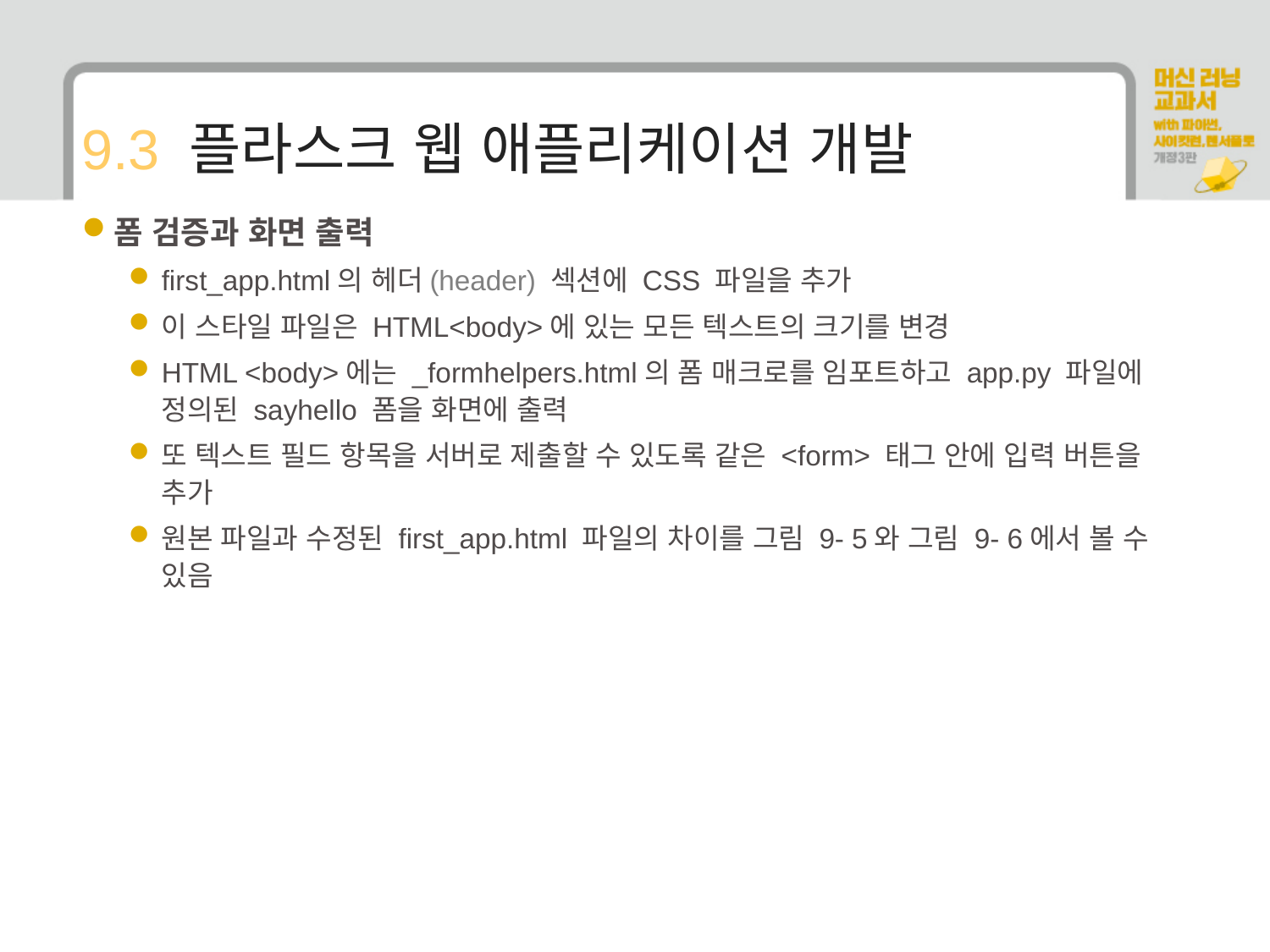

# 9.3 플라스크 웹 애플리케이션 개발
폼 검증과 화면 출력
first_app.html의 헤더(header) 섹션에 CSS 파일을 추가
이 스타일 파일은 HTML<body>에 있는 모든 텍스트의 크기를 변경
HTML <body>에는 _formhelpers.html의 폼 매크로를 임포트하고 app.py 파일에 정의된 sayhello 폼을 화면에 출력
또 텍스트 필드 항목을 서버로 제출할 수 있도록 같은 <form> 태그 안에 입력 버튼을 추가
원본 파일과 수정된 first_app.html 파일의 차이를 그림 9- 5와 그림 9- 6에서 볼 수 있음